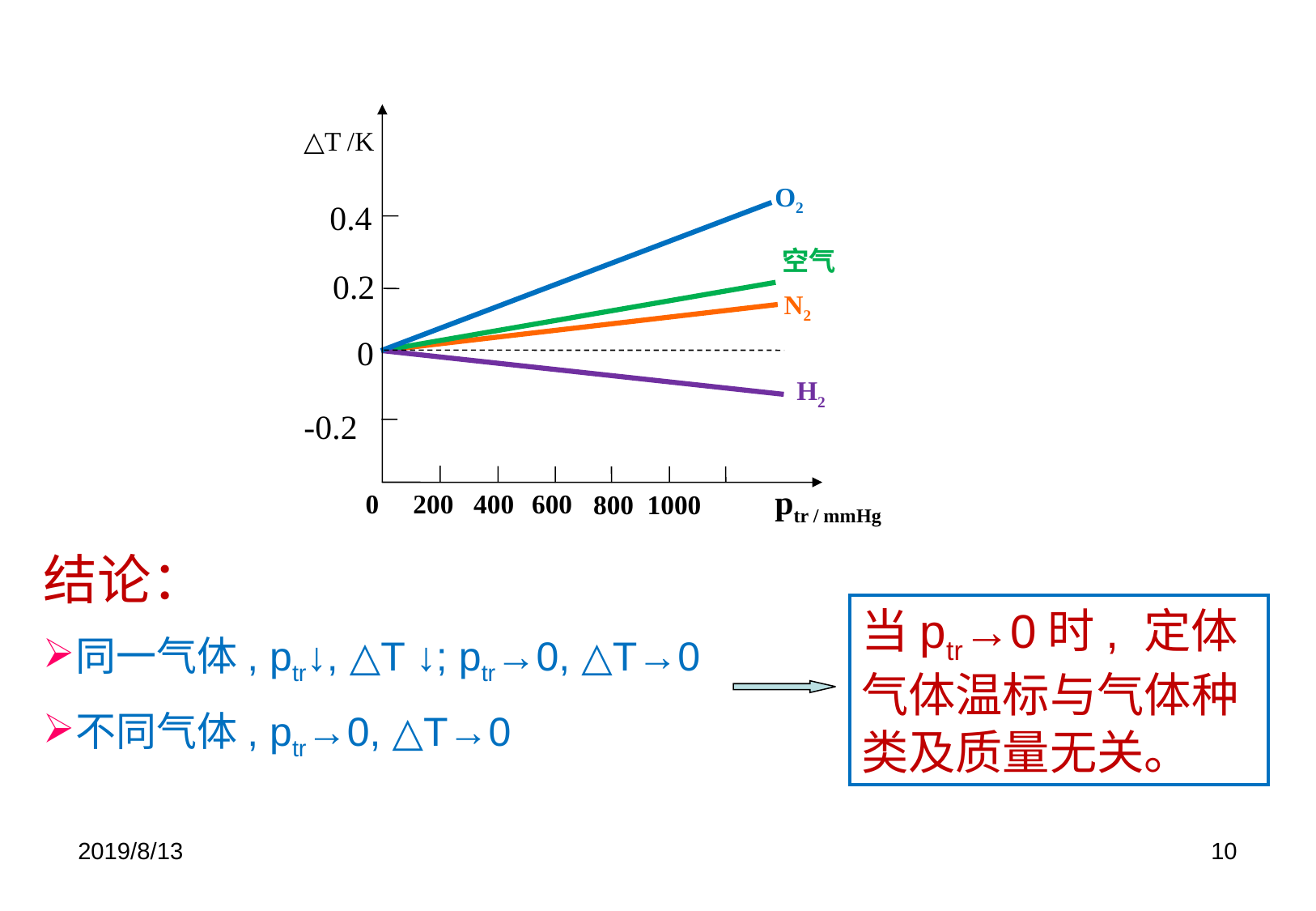

△T /K
0.4

0.2

0
-0.2

ptr / mmHg
0
200
400
600
800
1000
O2

空气

N2

H2
结论：
同一气体, ptr↓, △T ↓; ptr→0, △T→0
不同气体, ptr→0, △T→0
当ptr→0时, 定体气体温标与气体种类及质量无关。

2019/8/13
10